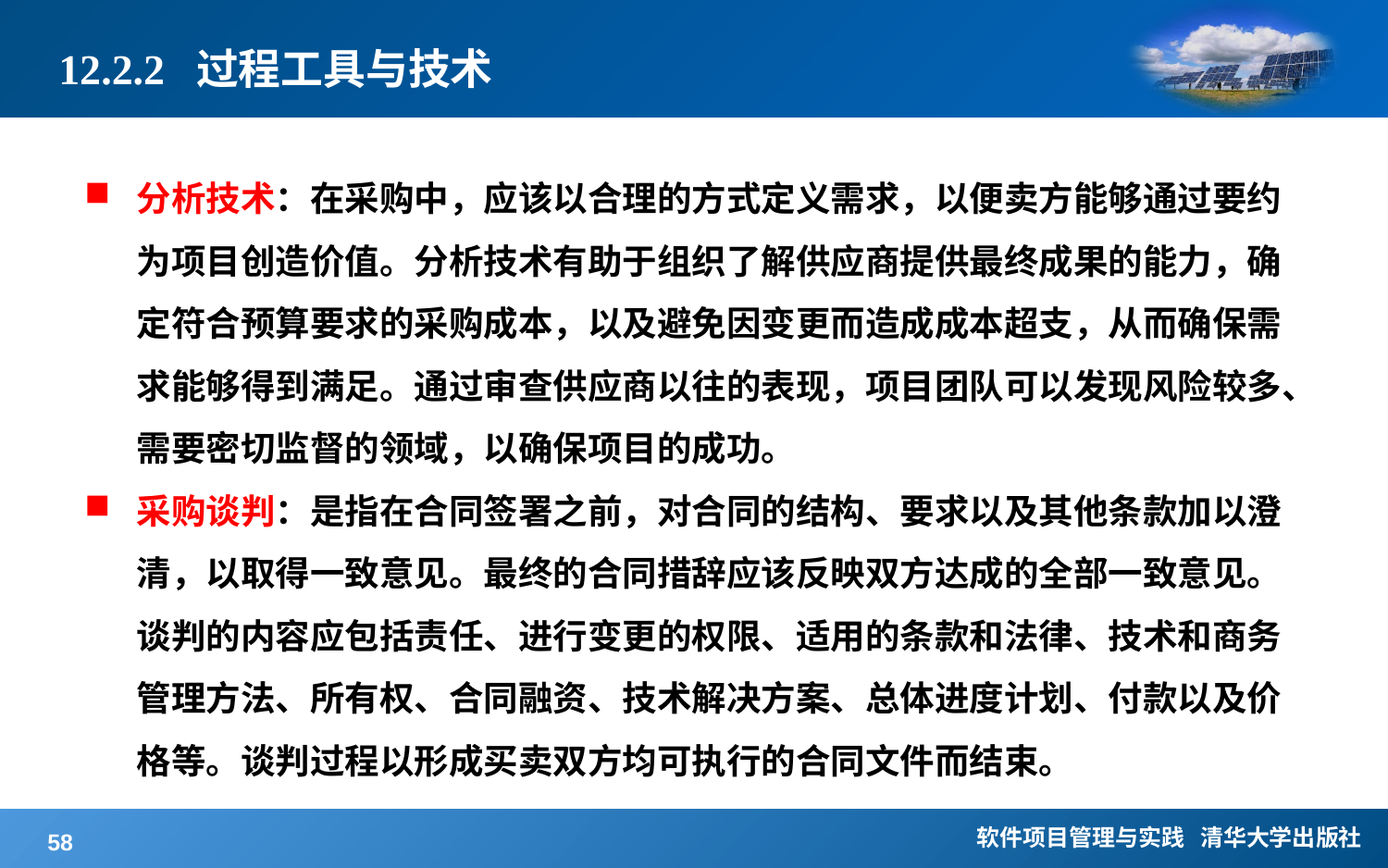

# 12.2.2  过程工具与技术
分析技术：在采购中，应该以合理的方式定义需求，以便卖方能够通过要约为项目创造价值。分析技术有助于组织了解供应商提供最终成果的能力，确定符合预算要求的采购成本，以及避免因变更而造成成本超支，从而确保需求能够得到满足。通过审查供应商以往的表现，项目团队可以发现风险较多、需要密切监督的领域，以确保项目的成功。
采购谈判：是指在合同签署之前，对合同的结构、要求以及其他条款加以澄清，以取得一致意见。最终的合同措辞应该反映双方达成的全部一致意见。谈判的内容应包括责任、进行变更的权限、适用的条款和法律、技术和商务管理方法、所有权、合同融资、技术解决方案、总体进度计划、付款以及价格等。谈判过程以形成买卖双方均可执行的合同文件而结束。